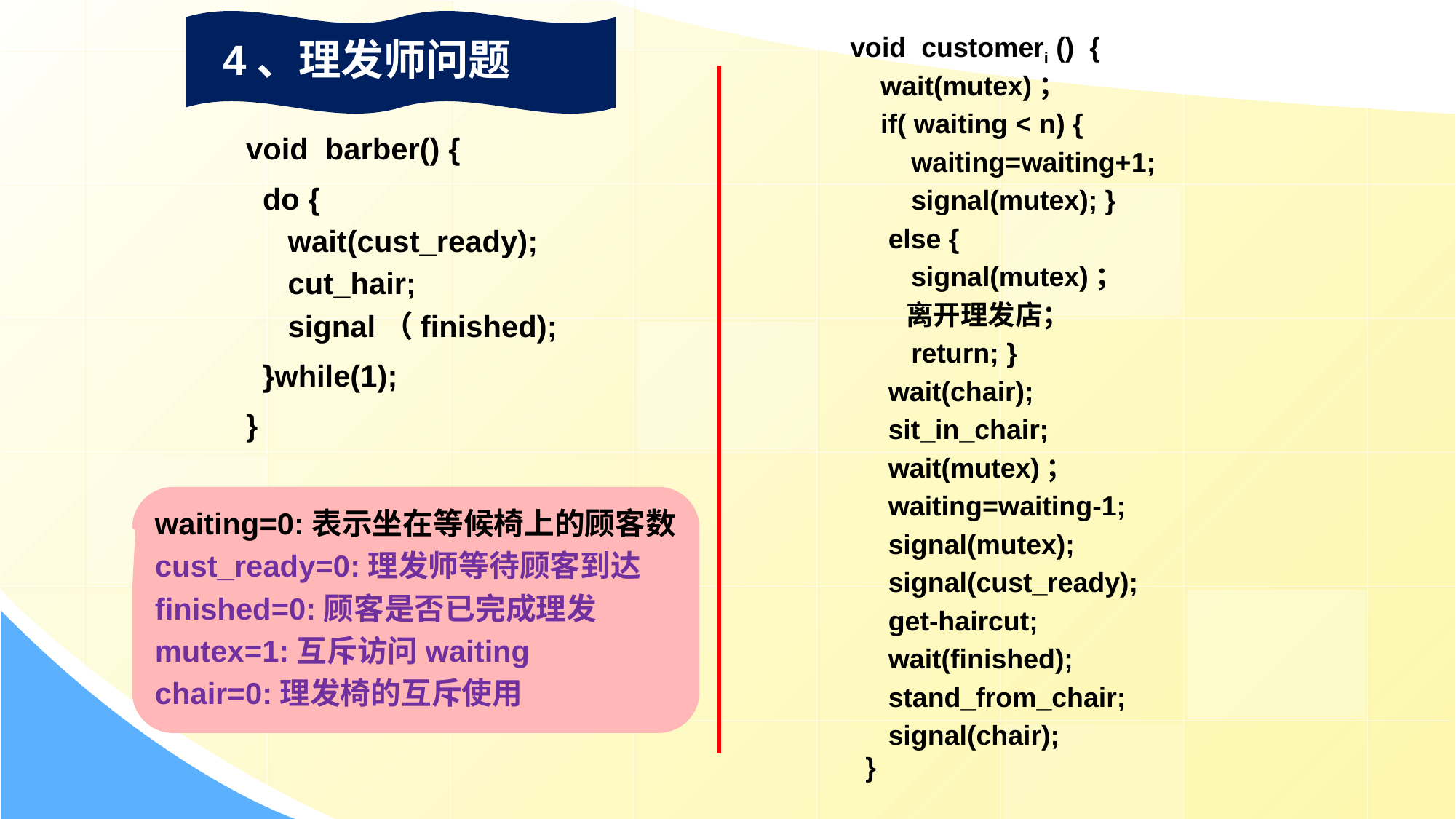

4、理发师问题
void  customeri ()  {
    wait(mutex)；
    if( waiting < n) {
        waiting=waiting+1;
        signal(mutex); }
     else {
        signal(mutex)；
        离开理发店；
        return; }
     wait(chair);
     sit_in_chair;
     wait(mutex)；
     waiting=waiting-1;
     signal(mutex);
     signal(cust_ready);
     get-haircut;
     wait(finished);
     stand_from_chair;
     signal(chair);
  }
void  barber() {
  do {
     wait(cust_ready);
     cut_hair;
     signal（finished);
  }while(1);
}
waiting=0:表示坐在等候椅上的顾客数
cust_ready=0:理发师等待顾客到达
finished=0:顾客是否已完成理发
mutex=1:互斥访问waiting
chair=0:理发椅的互斥使用